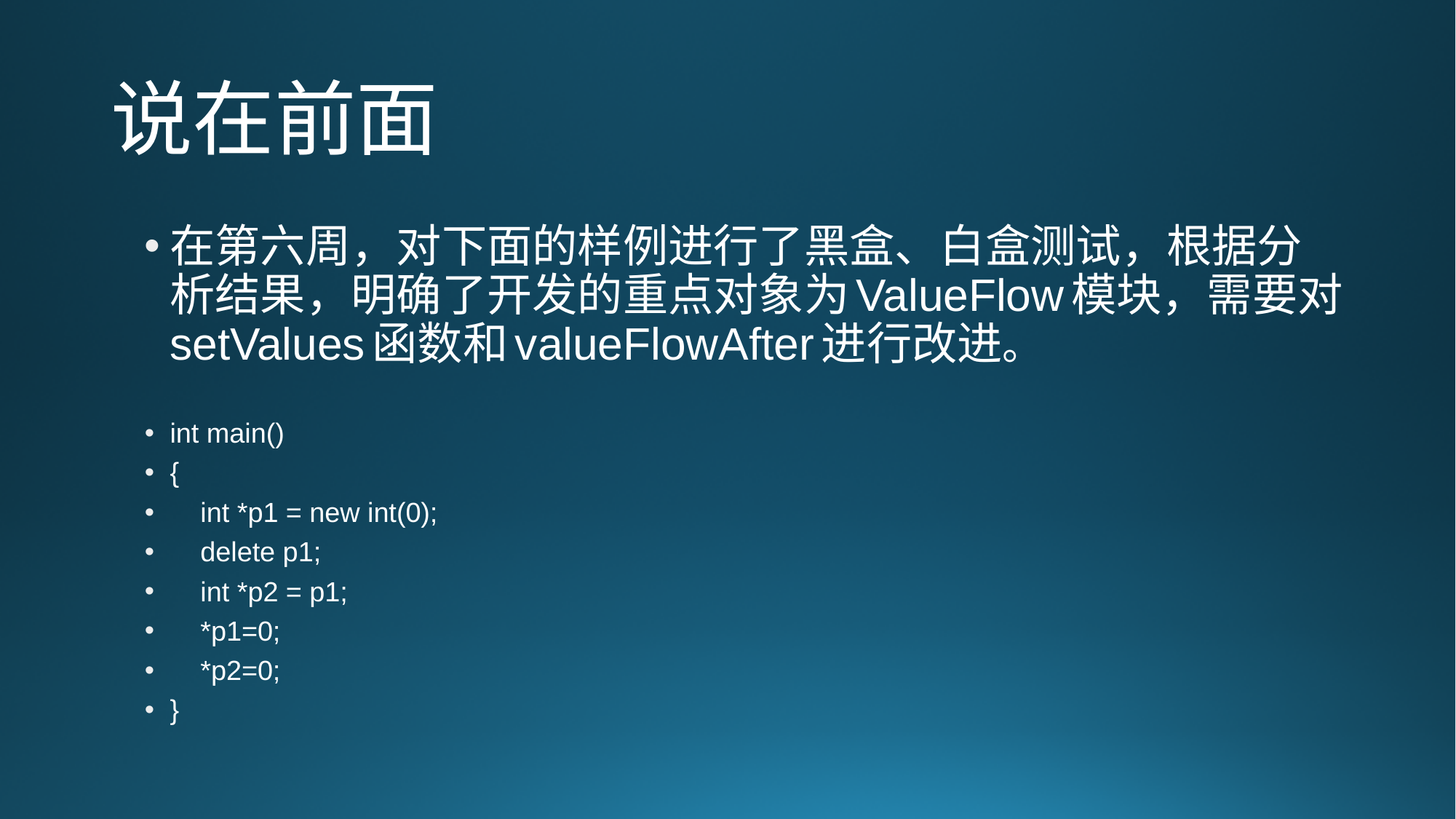

# 说在前面
在第六周，对下面的样例进行了黑盒、白盒测试，根据分析结果，明确了开发的重点对象为ValueFlow模块，需要对setValues函数和valueFlowAfter进行改进。

int main()
{
    int *p1 = new int(0);
    delete p1;
    int *p2 = p1;
    *p1=0;
    *p2=0;
}